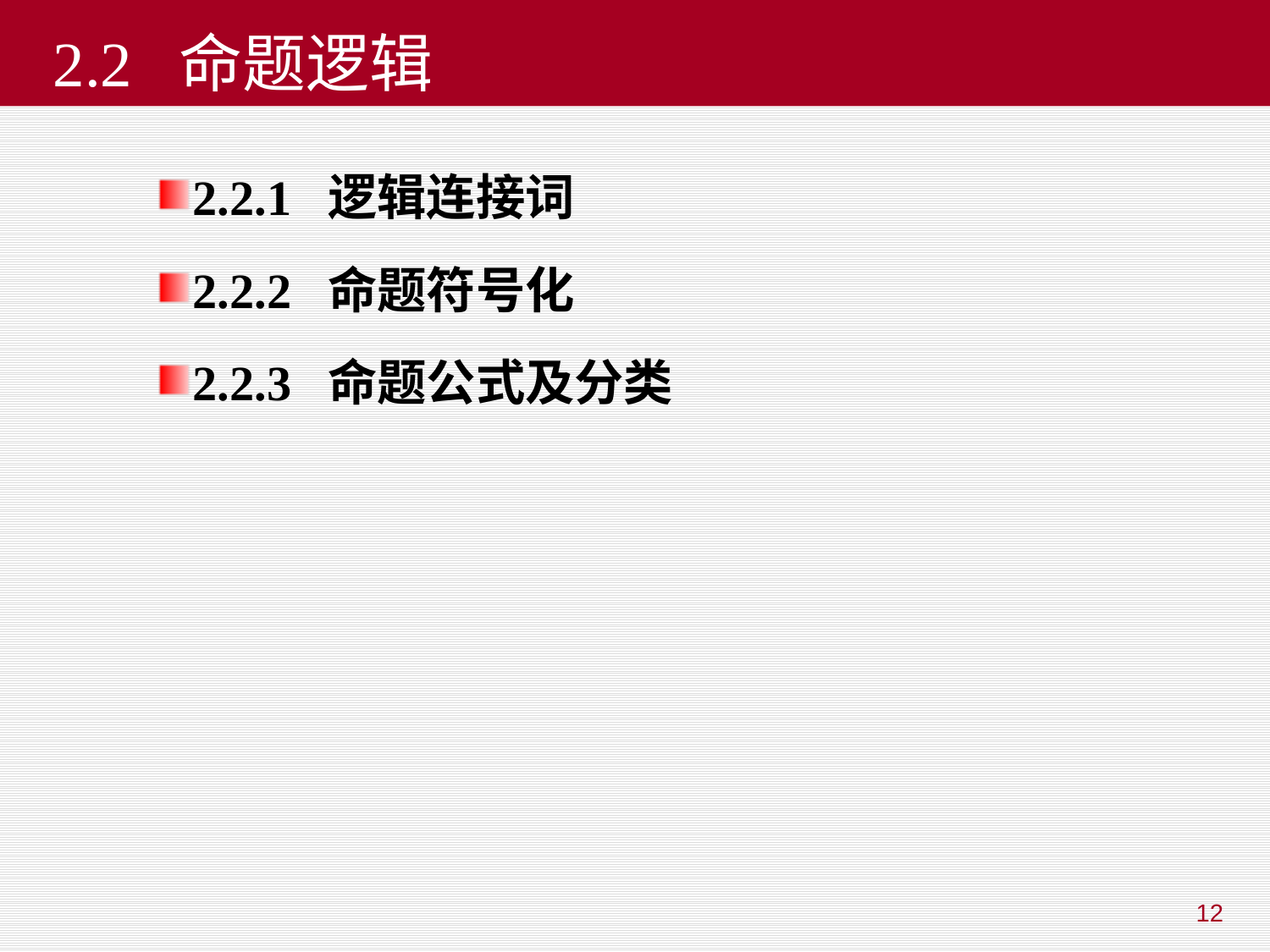

# 2.2  命题逻辑
2.2.1  逻辑连接词
2.2.2  命题符号化
2.2.3  命题公式及分类
12